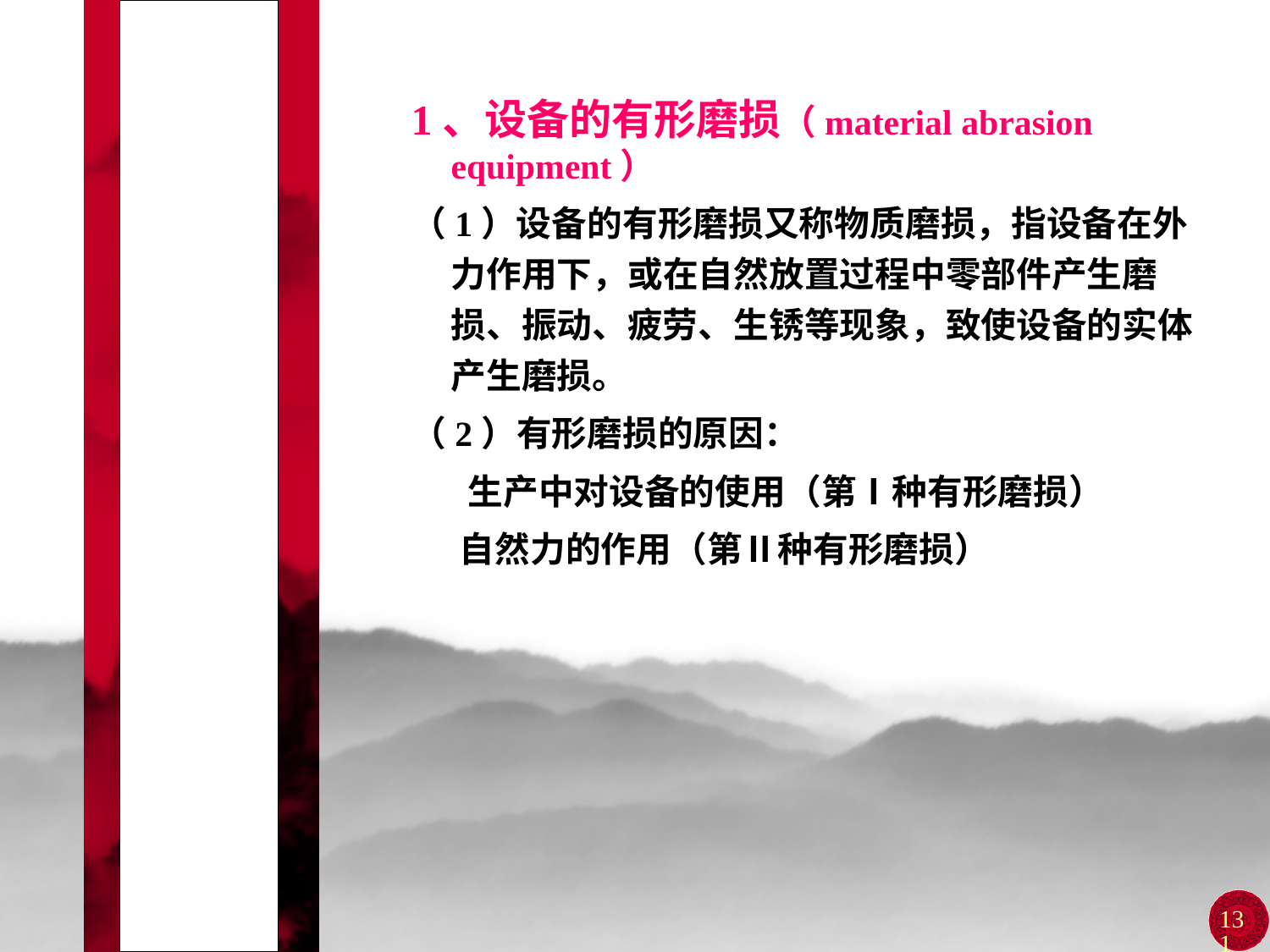

# 第一节    设备的磨损与补偿
1、设备的有形磨损（material abrasion equipment）
（1）设备的有形磨损又称物质磨损，指设备在外力作用下，或在自然放置过程中零部件产生磨损、振动、疲劳、生锈等现象，致使设备的实体产生磨损。
（2）有形磨损的原因：
      生产中对设备的使用（第Ⅰ种有形磨损）
     自然力的作用（第Ⅱ种有形磨损）

131